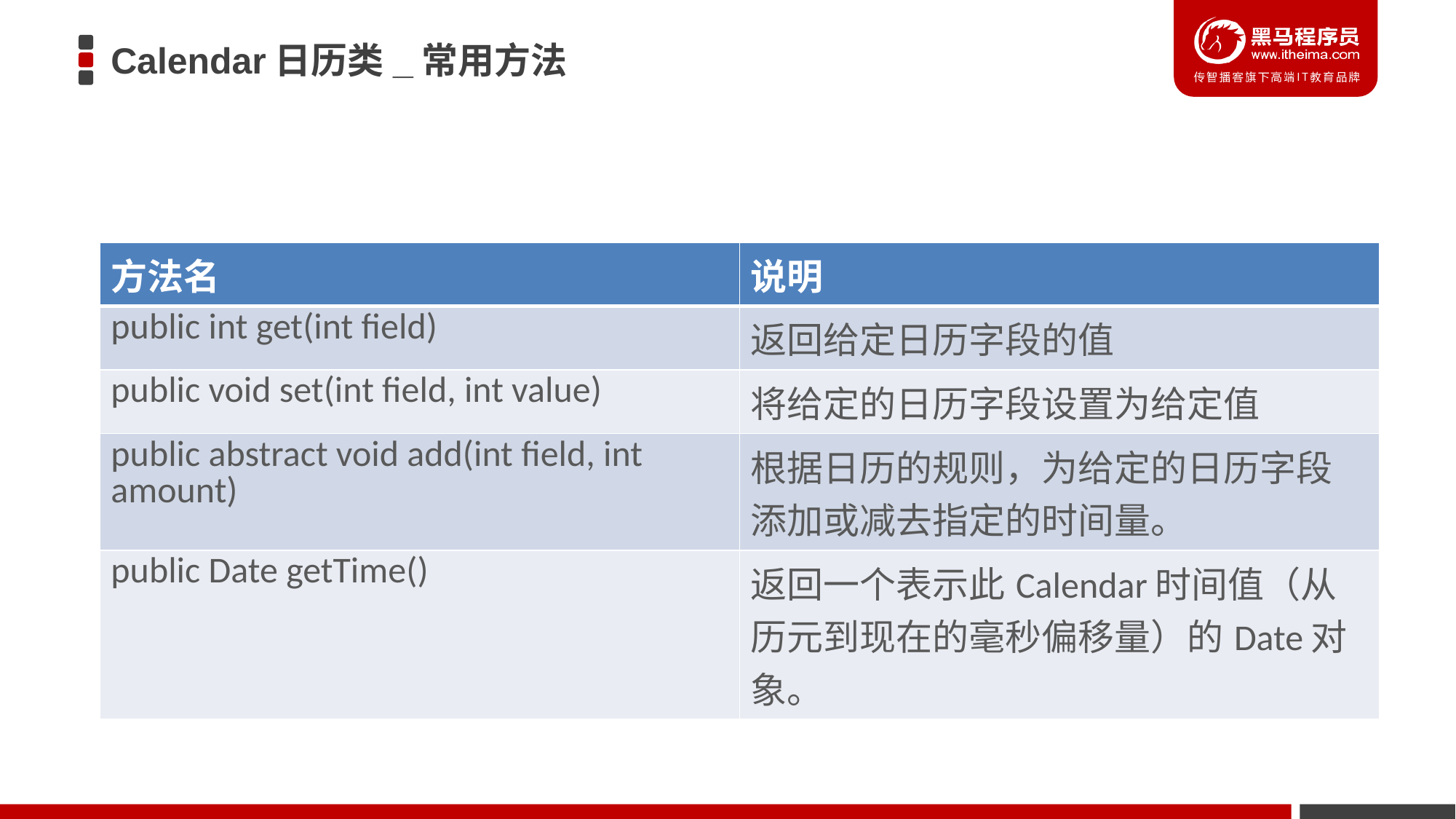

# Calendar日历类_常用方法
| 方法名 | 说明 |
| --- | --- |
| public int get(int field) | 返回给定日历字段的值 |
| public void set(int field, int value) | 将给定的日历字段设置为给定值 |
| public abstract void add(int field, int amount) | 根据日历的规则，为给定的日历字段添加或减去指定的时间量。 |
| public Date getTime() | 返回一个表示此Calendar时间值（从历元到现在的毫秒偏移量）的Date对象。 |